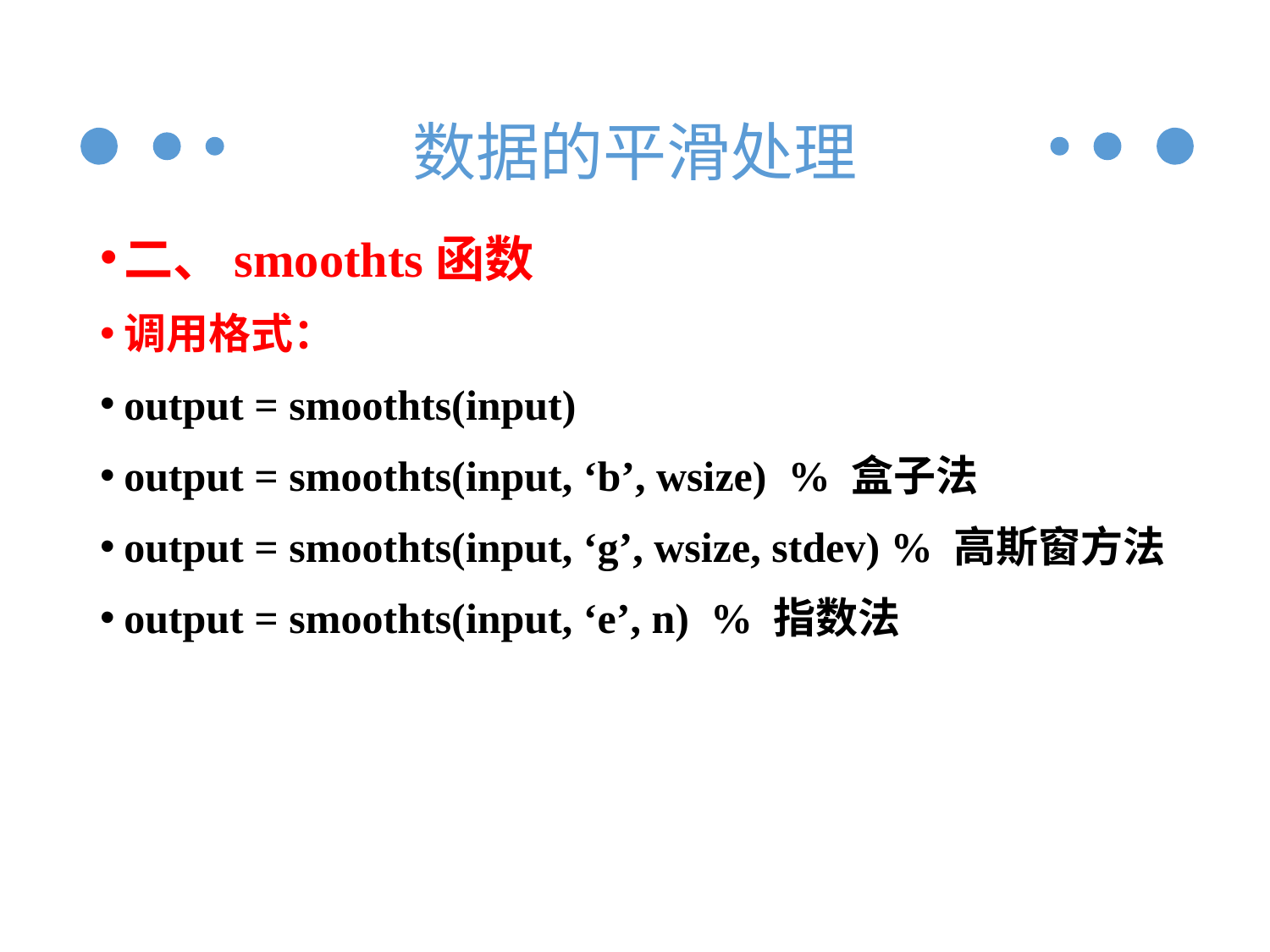

# 数据的平滑处理
二、smoothts函数
调用格式：
output = smoothts(input)
output = smoothts(input, ‘b’, wsize)  % 盒子法
output = smoothts(input, ‘g’, wsize, stdev) % 高斯窗方法
output = smoothts(input, ‘e’, n)  % 指数法